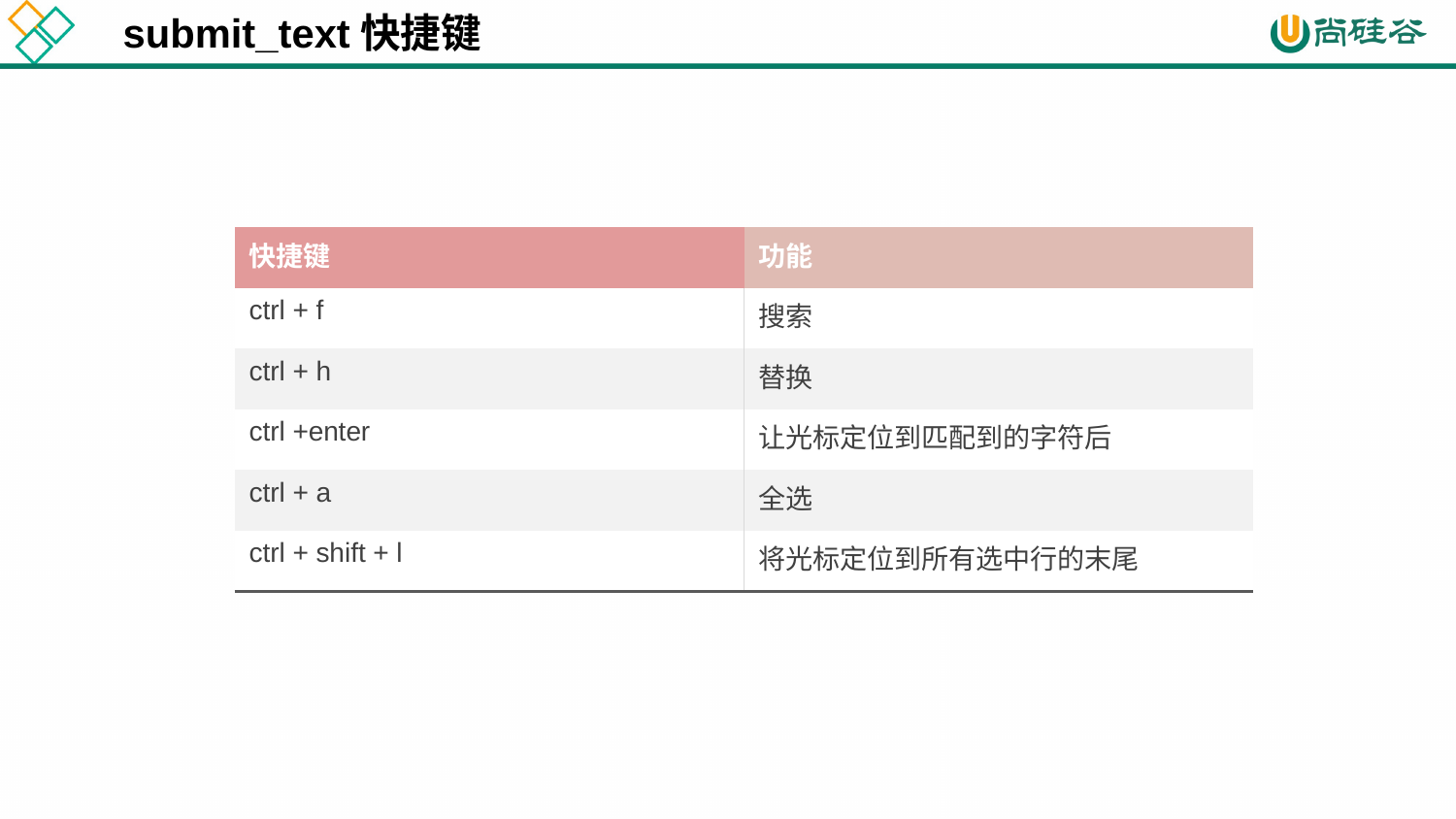

submit_text快捷键
| 快捷键 | 功能 |
| --- | --- |
| ctrl + f | 搜索 |
| ctrl + h | 替换 |
| ctrl +enter | 让光标定位到匹配到的字符后 |
| ctrl + a | 全选 |
| ctrl + shift + l | 将光标定位到所有选中行的末尾 |